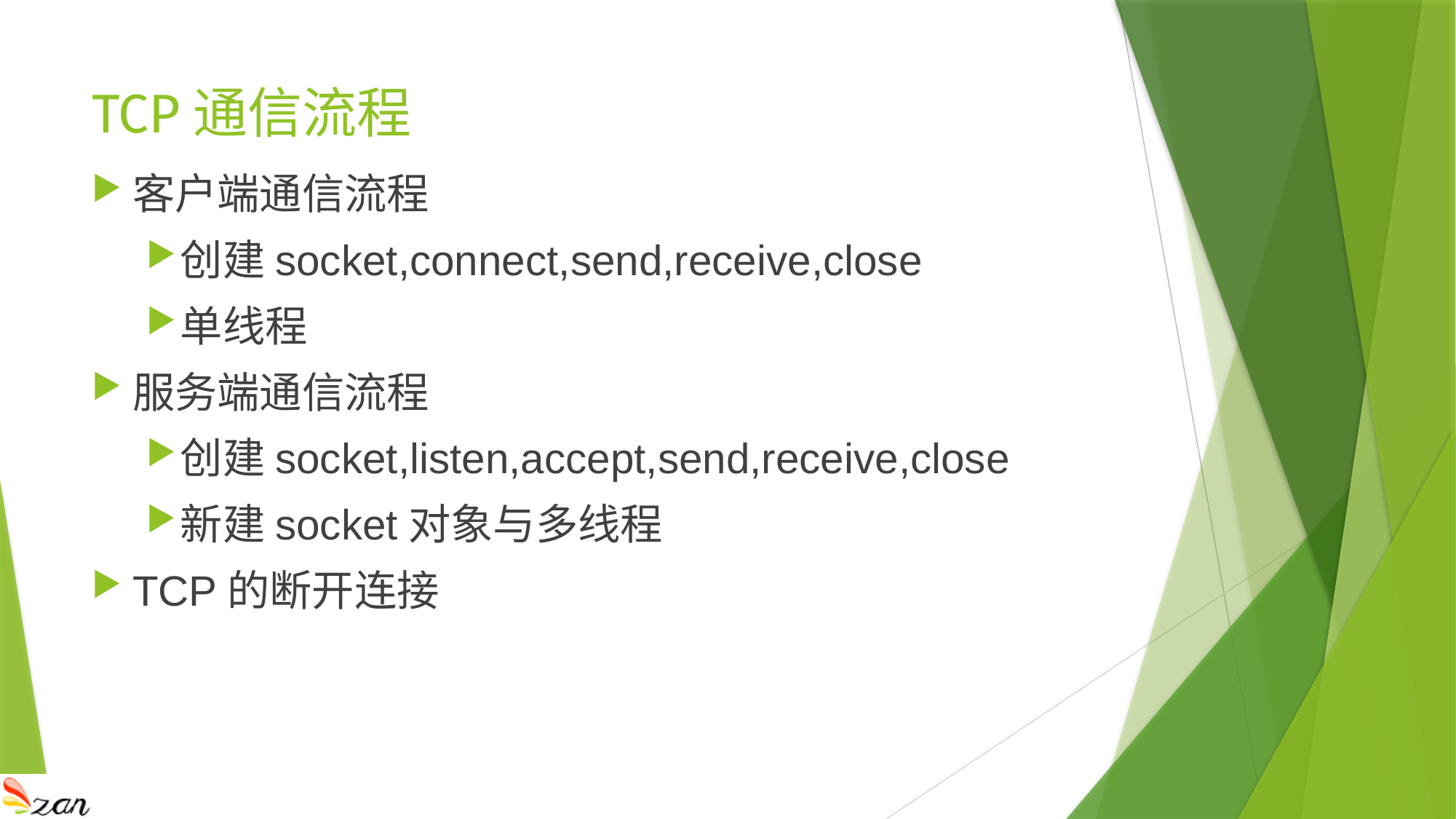

# TCP通信流程
客户端通信流程
创建socket,connect,send,receive,close
单线程
服务端通信流程
创建socket,listen,accept,send,receive,close
新建socket对象与多线程
TCP的断开连接